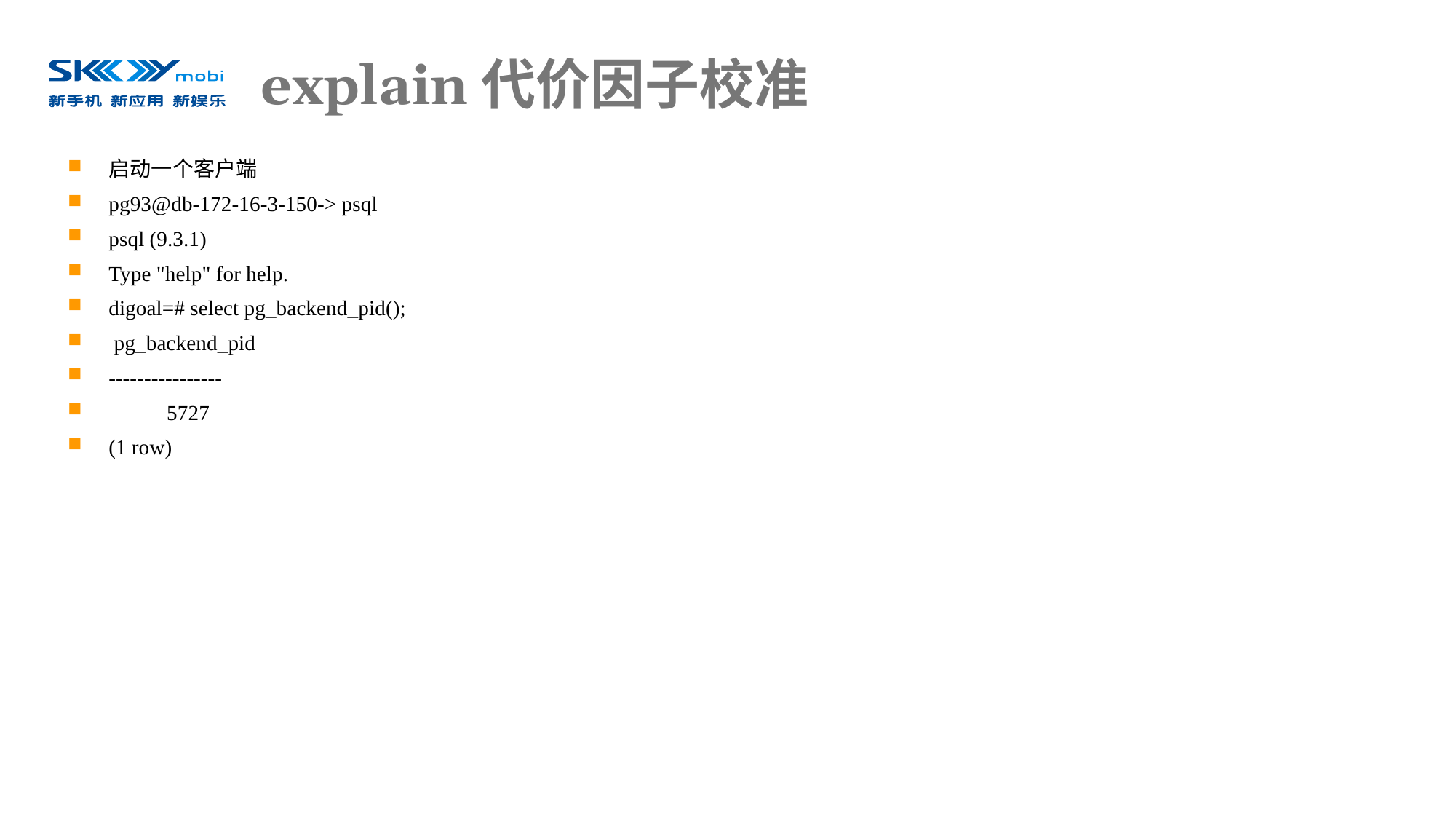

# explain代价因子校准
启动一个客户端
pg93@db-172-16-3-150-> psql
psql (9.3.1)
Type "help" for help.
digoal=# select pg_backend_pid();
 pg_backend_pid
----------------
           5727
(1 row)